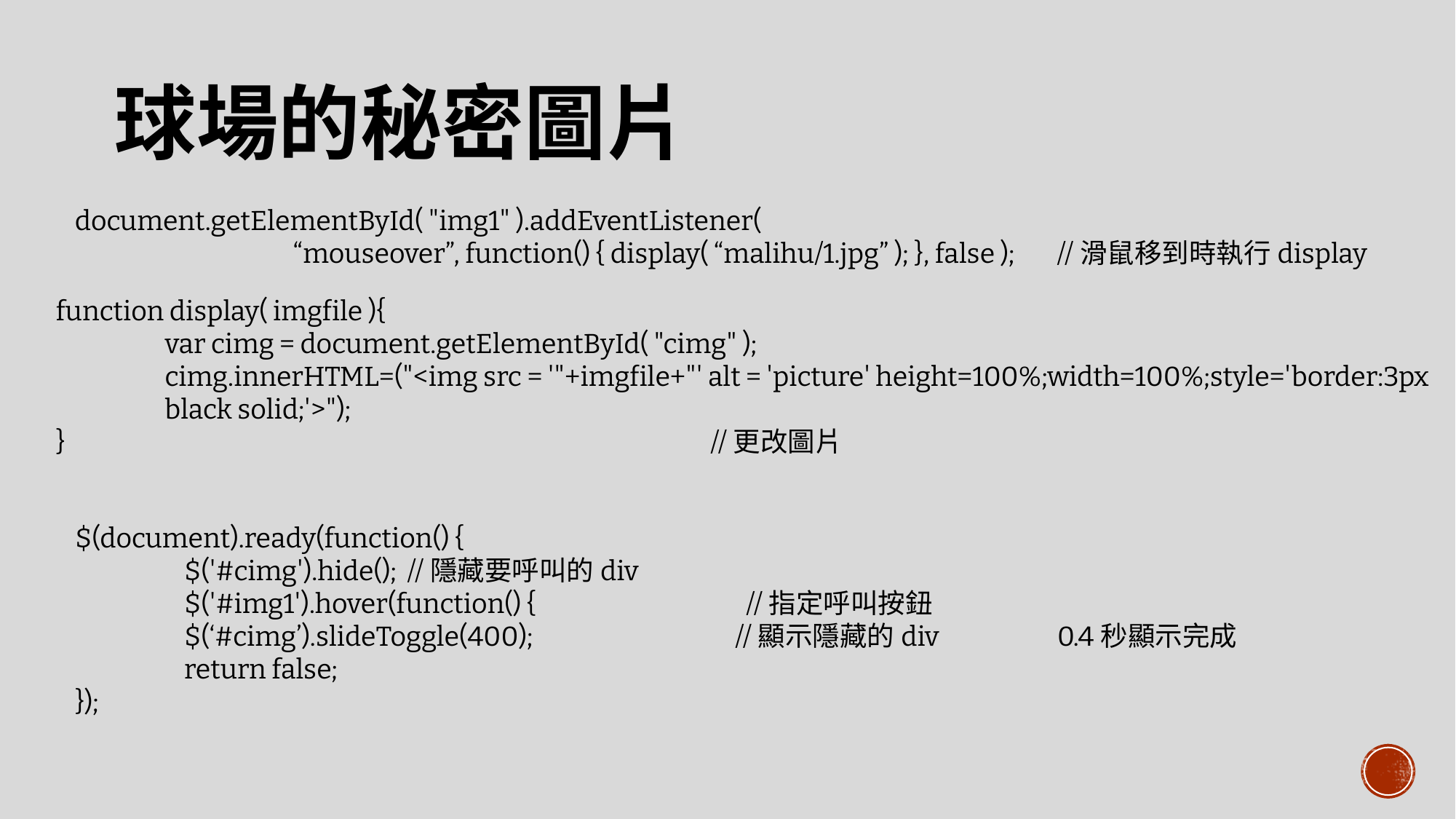

球場的秘密圖片
document.getElementById( "img1" ).addEventListener(
		“mouseover”, function() { display( “malihu/1.jpg” ); }, false );   	//滑鼠移到時執行display
function display( imgfile ){
	var cimg = document.getElementById( "cimg" );
	cimg.innerHTML=("<img src = '"+imgfile+"' alt = 'picture' height=100%;width=100%;style='border:3px 	black solid;'>");
}						//更改圖片
$(document).ready(function() {
	$('#cimg').hide();  //隱藏要呼叫的div
	$('#img1').hover(function() {  		   //指定呼叫按鈕
	$(‘#cimg’).slideToggle(400);  		 //顯示隱藏的div		0.4秒顯示完成
	return false;
});